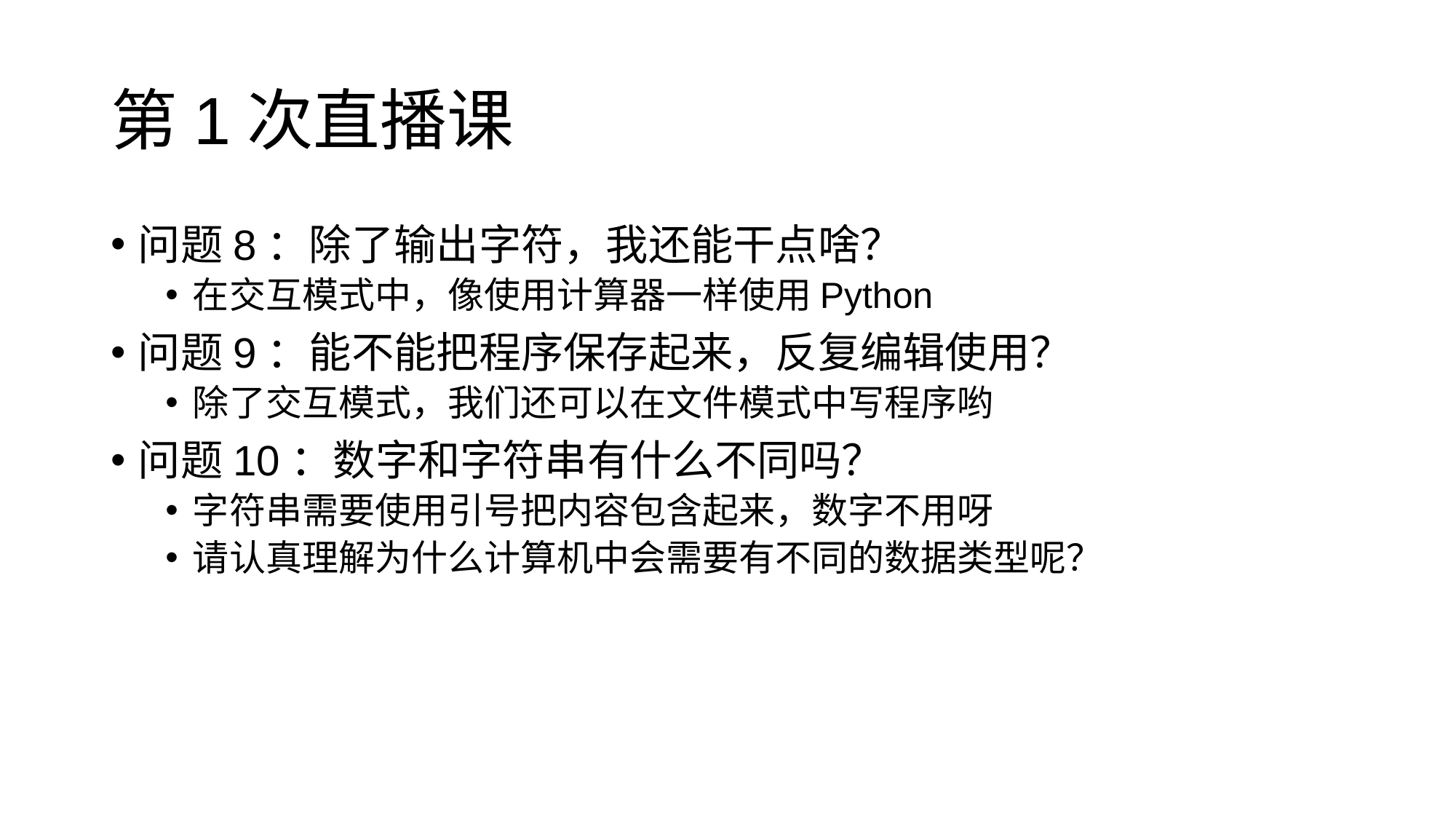

# 第1次直播课
问题8：除了输出字符，我还能干点啥？
在交互模式中，像使用计算器一样使用Python
问题9：能不能把程序保存起来，反复编辑使用？
除了交互模式，我们还可以在文件模式中写程序哟
问题10：数字和字符串有什么不同吗？
字符串需要使用引号把内容包含起来，数字不用呀
请认真理解为什么计算机中会需要有不同的数据类型呢？